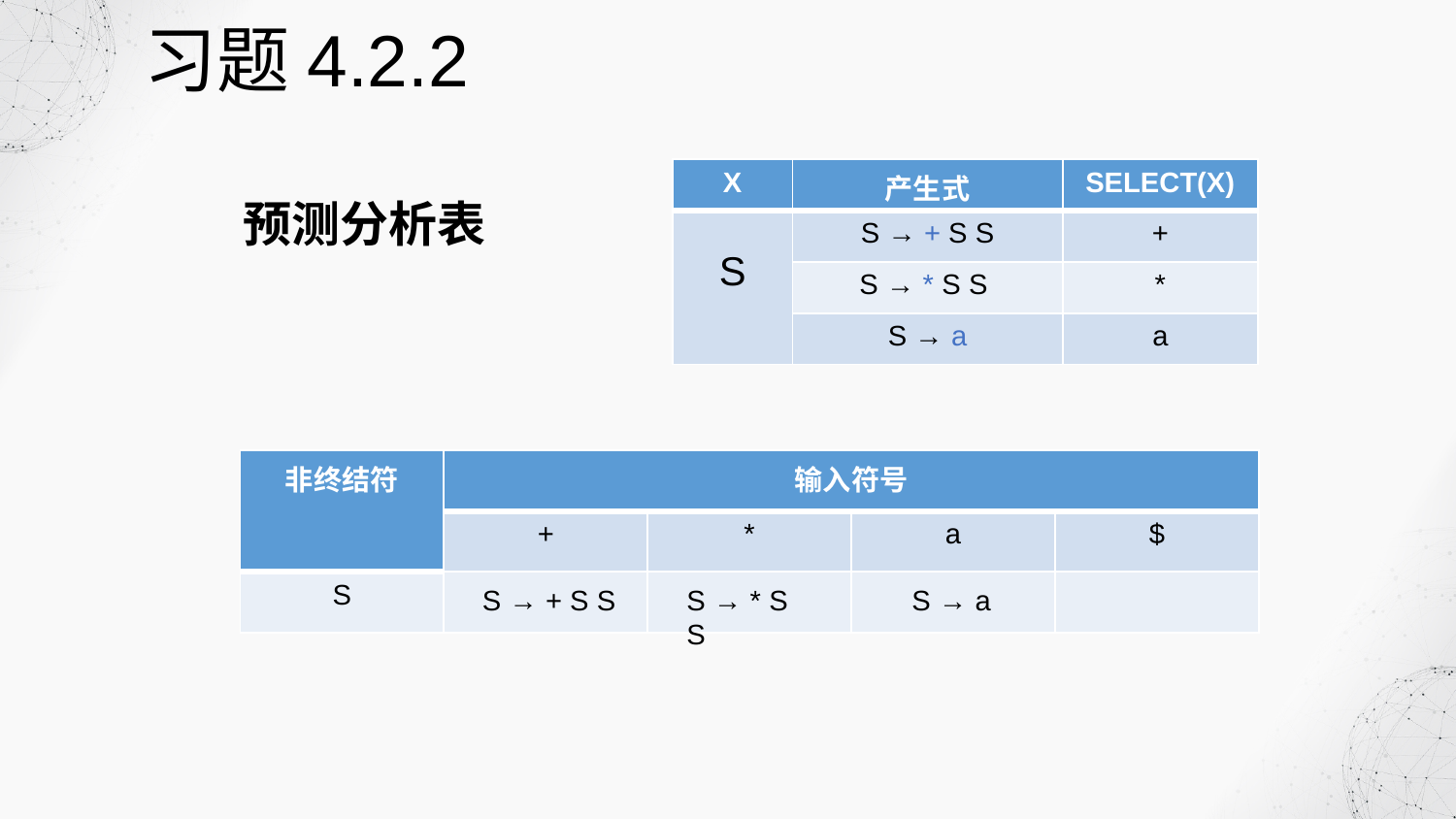

习题4.2.2

| X | 产生式 | SELECT(X) |
| --- | --- | --- |
| S | S → + S S | + |
|  | S → \* S S | \* |
|  | S → a | a |
预测分析表
| 非终结符 | 输入符号 |  |  |  |
| --- | --- | --- | --- | --- |
|  | + | \* | a | $ |
| S |  |  |  |  |
S → + S S
S → * S S
S → a